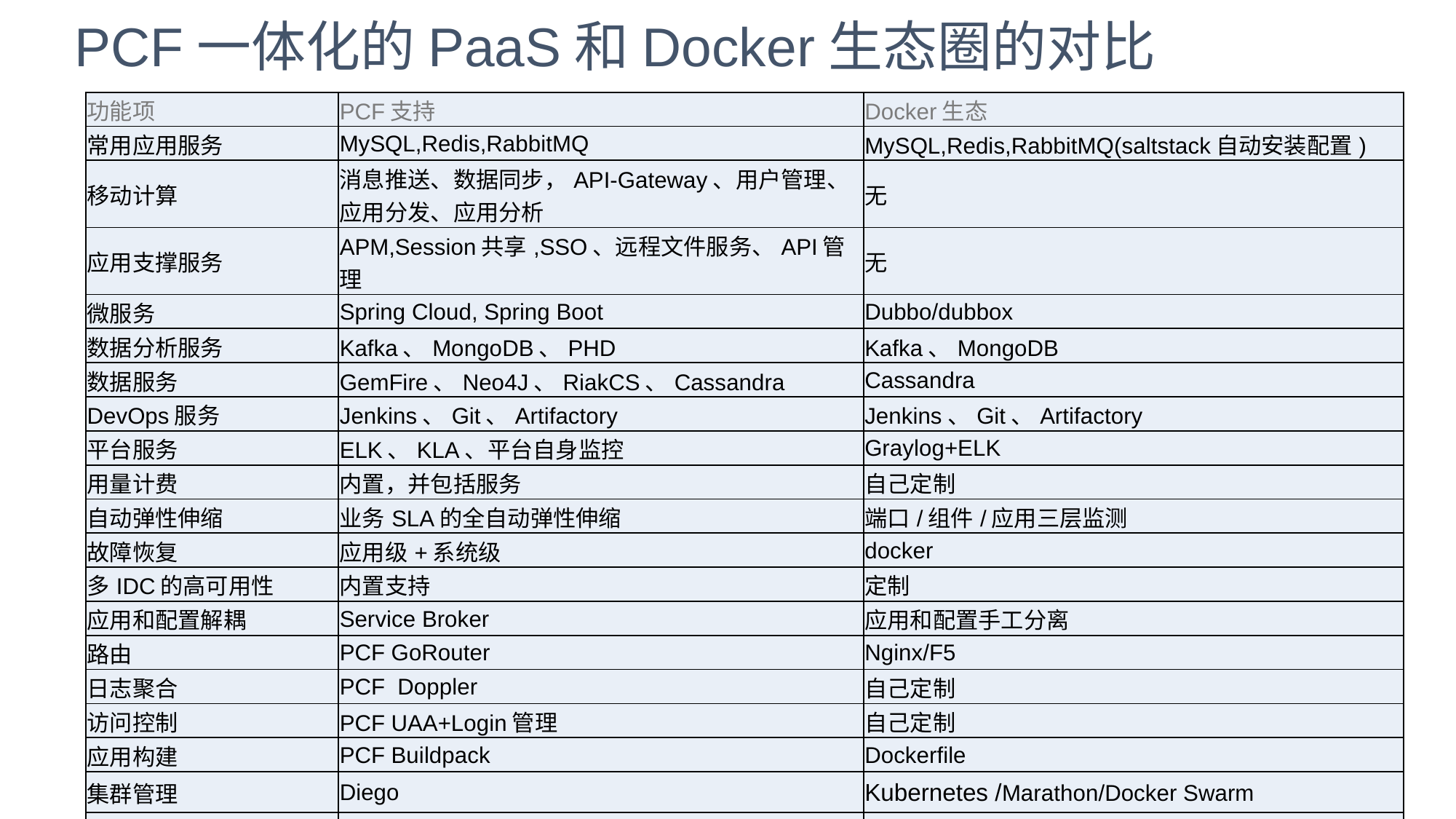

# PCF一体化的PaaS和Docker生态圈的对比
| 功能项 | PCF支持 | Docker生态 |
| --- | --- | --- |
| 常用应用服务 | MySQL,Redis,RabbitMQ | MySQL,Redis,RabbitMQ(saltstack自动安装配置) |
| 移动计算 | 消息推送、数据同步，API-Gateway、用户管理、应用分发、应用分析 | 无 |
| 应用支撑服务 | APM,Session共享,SSO、远程文件服务、API管理 | 无 |
| 微服务 | Spring Cloud, Spring Boot | Dubbo/dubbox |
| 数据分析服务 | Kafka、MongoDB、PHD | Kafka、MongoDB |
| 数据服务 | GemFire、Neo4J、RiakCS、Cassandra | Cassandra |
| DevOps服务 | Jenkins、Git、Artifactory | Jenkins、Git、Artifactory |
| 平台服务 | ELK、KLA、平台自身监控 | Graylog+ELK |
| 用量计费 | 内置，并包括服务 | 自己定制 |
| 自动弹性伸缩 | 业务SLA的全自动弹性伸缩 | 端口/组件/应用三层监测 |
| 故障恢复 | 应用级+系统级 | docker |
| 多IDC的高可用性 | 内置支持 | 定制 |
| 应用和配置解耦 | Service Broker | 应用和配置手工分离 |
| 路由 | PCF GoRouter | Nginx/F5 |
| 日志聚合 | PCF Doppler | 自己定制 |
| 访问控制 | PCF UAA+Login管理 | 自己定制 |
| 应用构建 | PCF Buildpack | Dockerfile |
| 集群管理 | Diego | Kubernetes /Marathon/Docker Swarm |
| 调度 | Diego | Mesos，K8s |
| 资源管理 | Diego | Mesos，K8s |
| 多OS的应用支持 | 支持Linux,.Net/Win | Linux应用 |
| 容器 | Garden | Docker |
| 和IaaS集成 | BOSH | Kubernetes/saltstack |